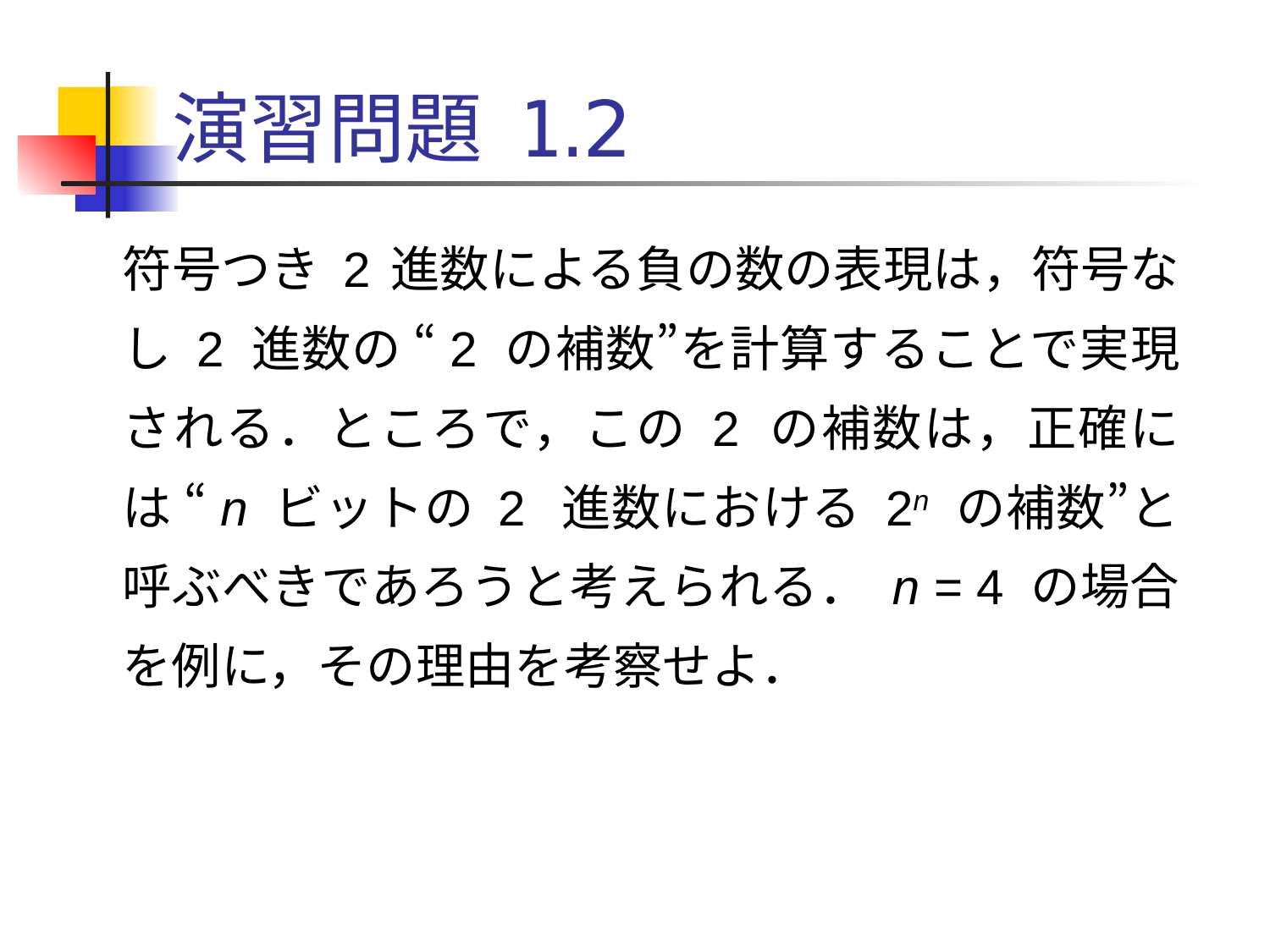

# 演習問題 1.2
符号つき 2 進数による負の数の表現は，符号なし 2 進数の “2 の補数”を計算することで実現される．ところで，この 2 の補数は，正確には “n ビットの 2  進数における 2n の補数”と呼ぶべきであろうと考えられる． n = 4 の場合を例に，その理由を考察せよ．